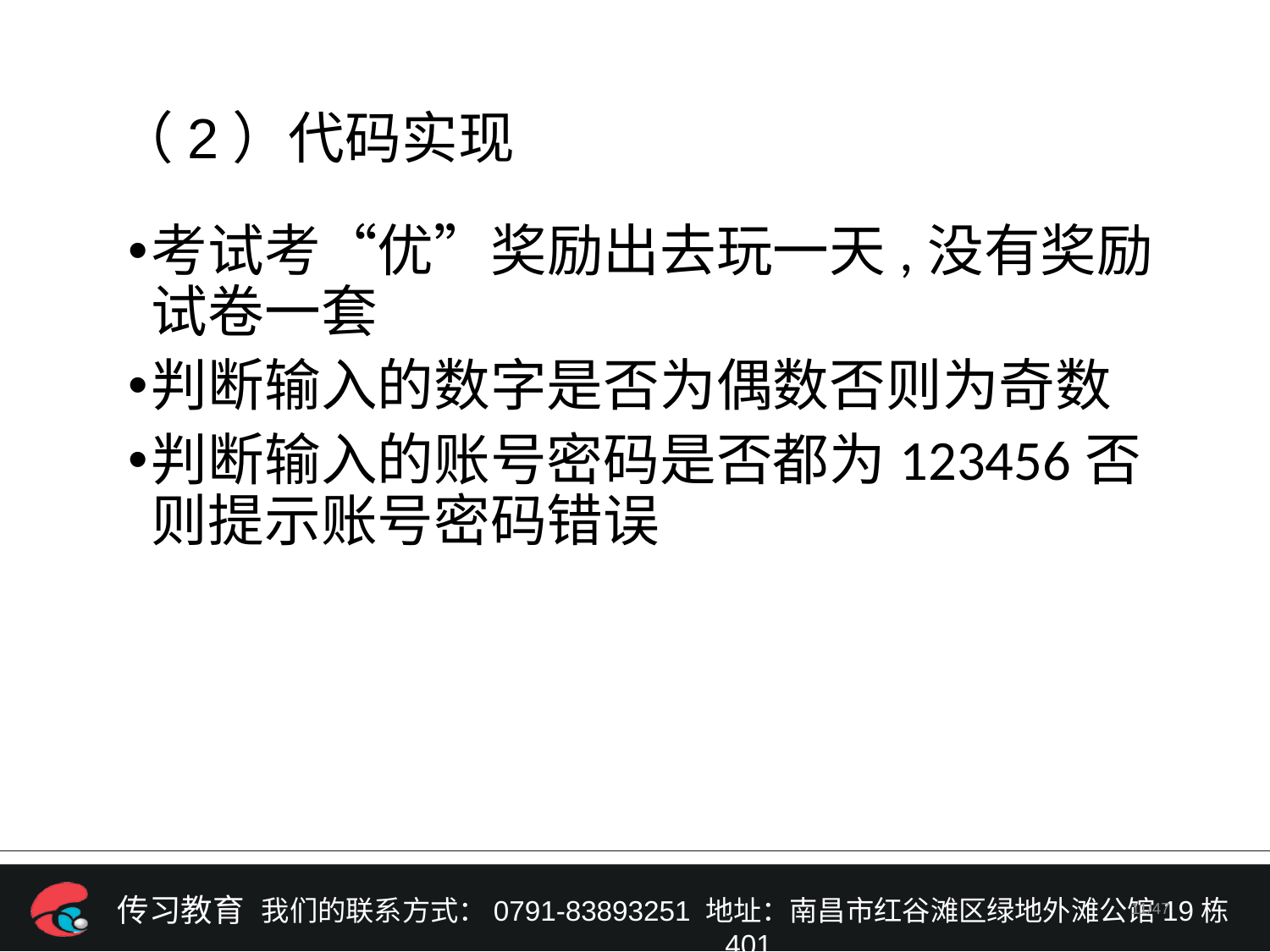

（2）代码实现
考试考“优”奖励出去玩一天,没有奖励试卷一套
判断输入的数字是否为偶数否则为奇数
判断输入的账号密码是否都为123456否则提示账号密码错误
11/47